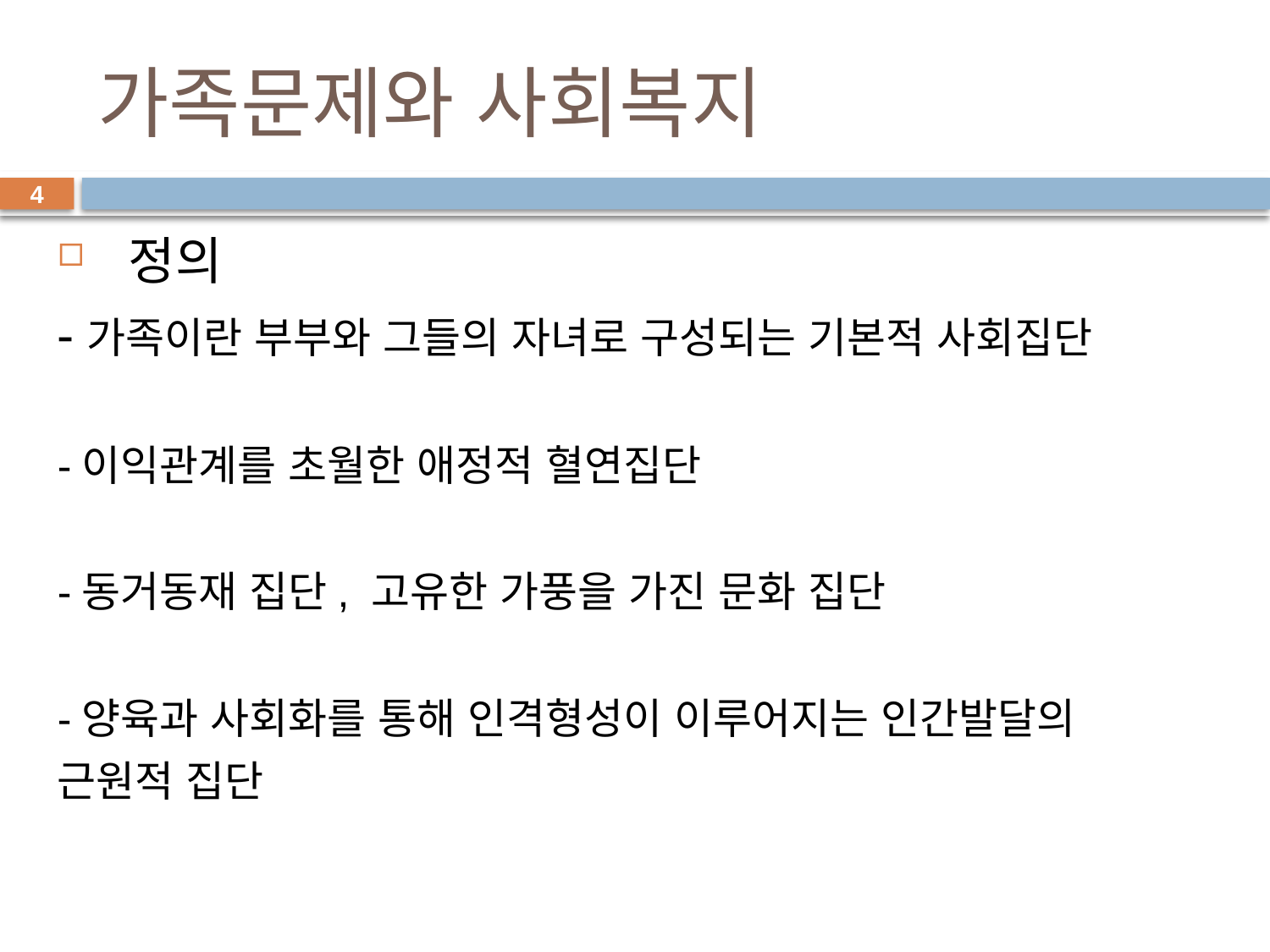

# 가족문제와 사회복지
4
 정의
-가족이란 부부와 그들의 자녀로 구성되는 기본적 사회집단

-이익관계를 초월한 애정적 혈연집단

-동거동재 집단, 고유한 가풍을 가진 문화 집단

-양육과 사회화를 통해 인격형성이 이루어지는 인간발달의
근원적 집단